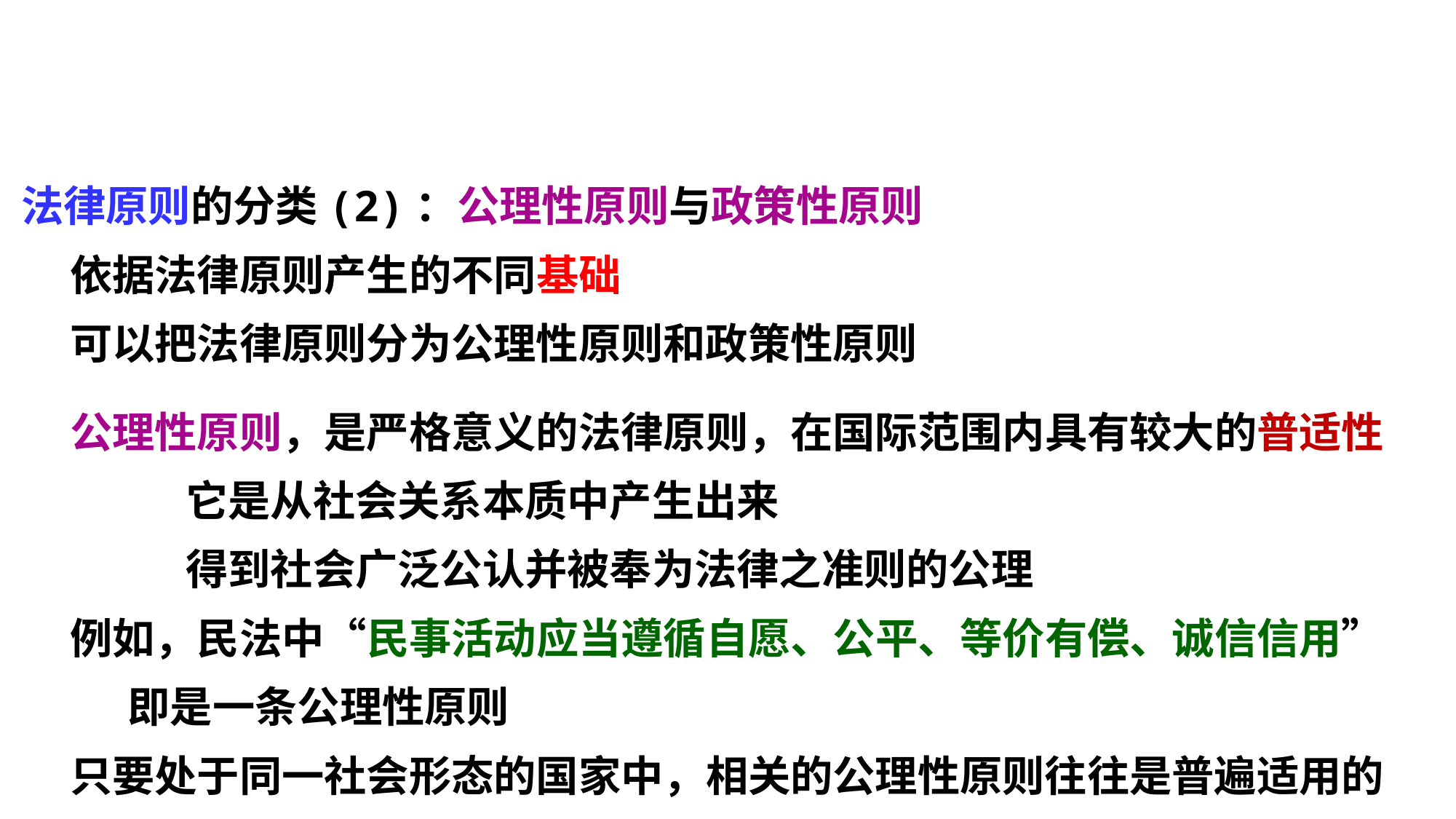

法律原则的分类(2)：公理性原则与政策性原则
    依据法律原则产生的不同基础
    可以把法律原则分为公理性原则和政策性原则

    公理性原则，是严格意义的法律原则，在国际范围内具有较大的普适性
                它是从社会关系本质中产生出来
                得到社会广泛公认并被奉为法律之准则的公理
    例如，民法中“民事活动应当遵循自愿、公平、等价有偿、诚信信用”
          即是一条公理性原则
    只要处于同一社会形态的国家中，相关的公理性原则往往是普遍适用的